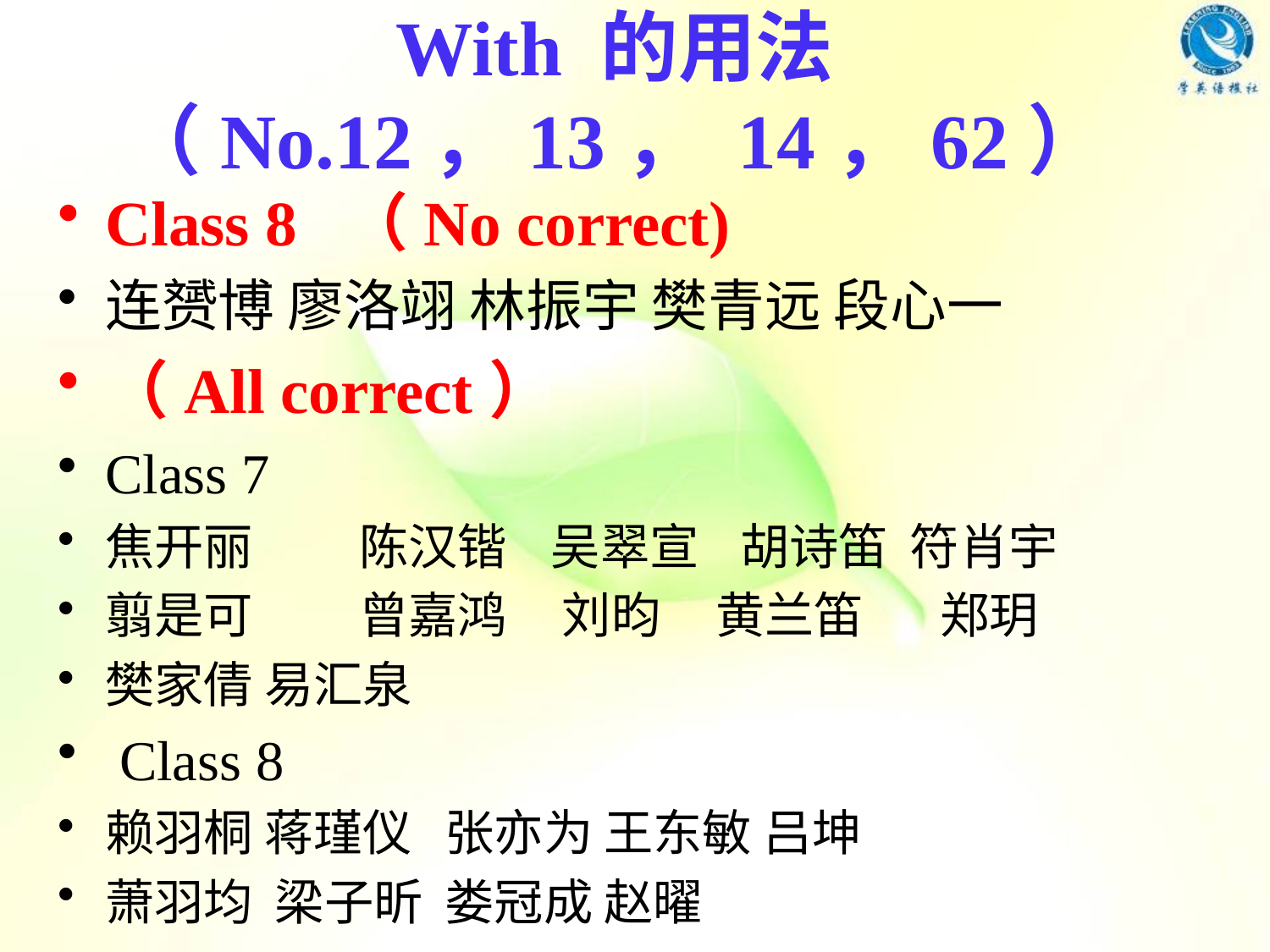

# With 的用法 （No.12，13， 14，62）
Class 8  （No correct)
连赟博 廖洛翊 林振宇 樊青远 段心一
（All correct）
Class 7
焦开丽  	陈汉锴    吴翠宣 	胡诗笛  符肖宇
翦是可	曾嘉鸿     刘昀     黄兰笛       郑玥
樊家倩 易汇泉
 Class 8
赖羽桐 蒋瑾仪   张亦为 王东敏 吕坤
萧羽均  梁子昕  娄冠成 赵曜